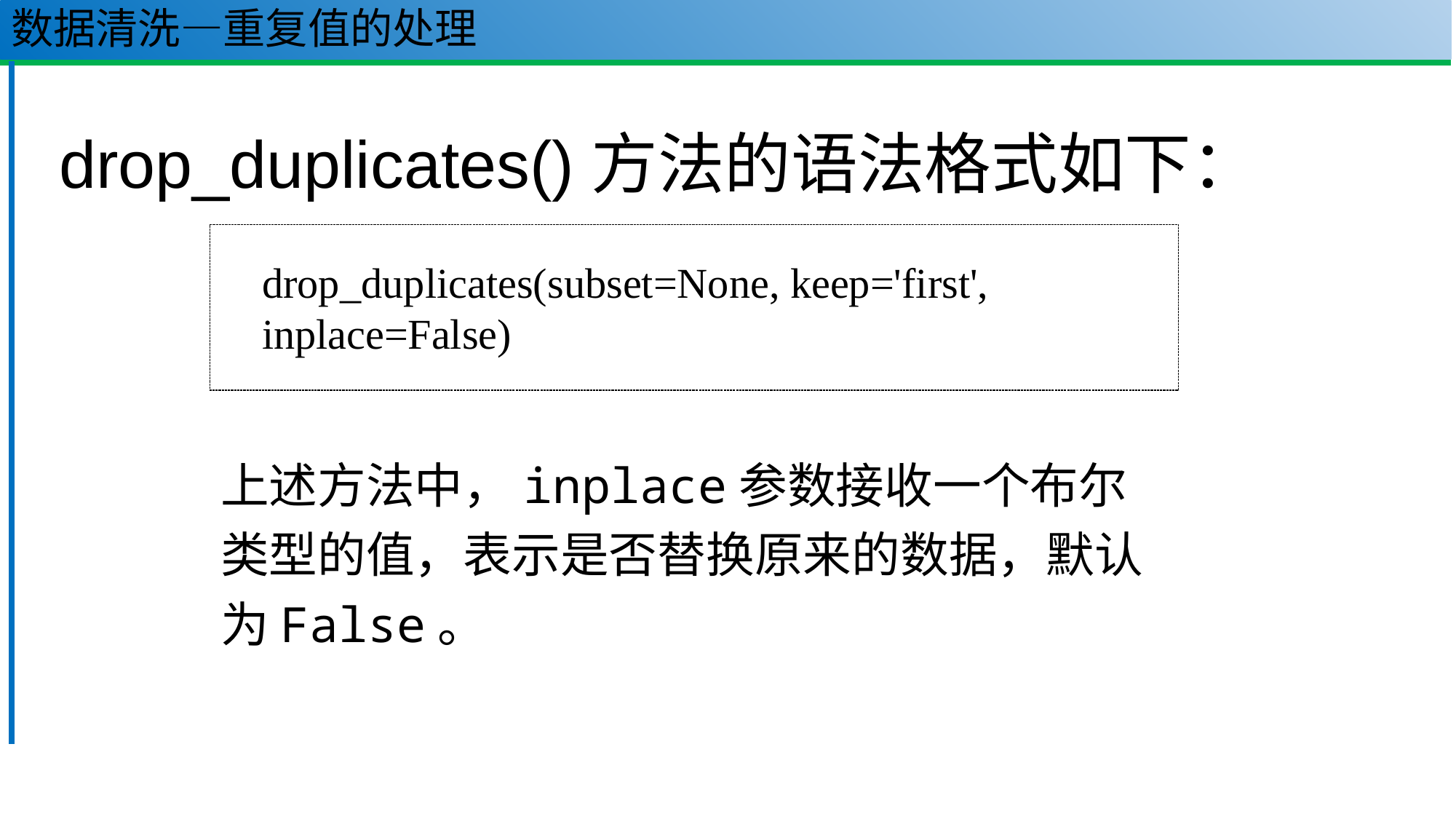

# 数据清洗—重复值的处理
drop_duplicates()方法的语法格式如下：

drop_duplicates(subset=None, keep='first', inplace=False)
上述方法中，inplace参数接收一个布尔类型的值，表示是否替换原来的数据，默认为False。